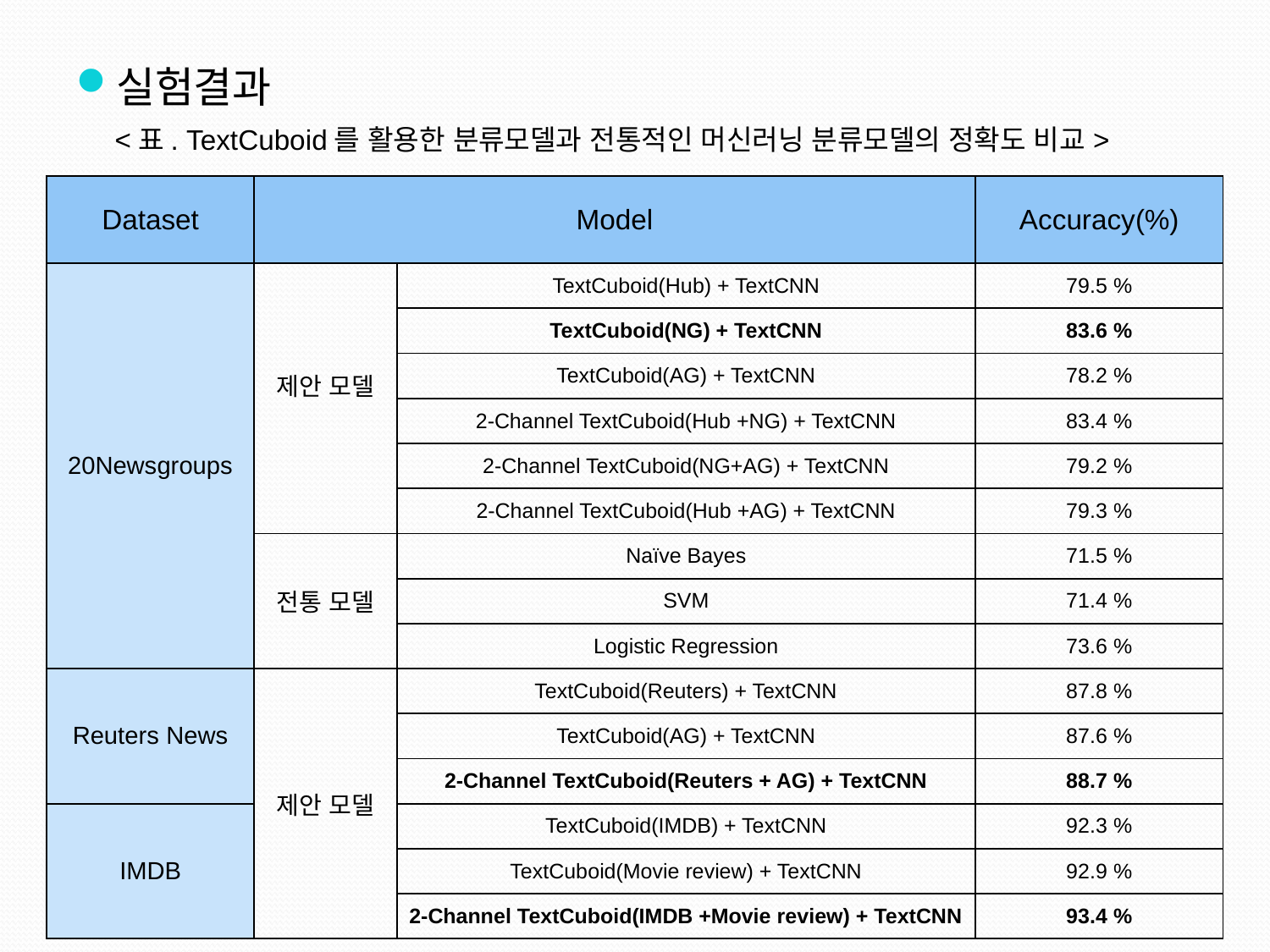

실험결과

<표. TextCuboid를 활용한 분류모델과 전통적인 머신러닝 분류모델의 정확도 비교>
| Dataset | Model | Model | Accuracy(%) |
| --- | --- | --- | --- |
| 20Newsgroups | 제안 모델 | TextCuboid(Hub) + TextCNN | 79.5 % |
|  |  | TextCuboid(NG) + TextCNN | 83.6 % |
|  |  | TextCuboid(AG) + TextCNN | 78.2 % |
|  |  | 2-Channel TextCuboid(Hub +NG) + TextCNN | 83.4 % |
|  |  | 2-Channel TextCuboid(NG+AG) + TextCNN | 79.2 % |
|  |  | 2-Channel TextCuboid(Hub +AG) + TextCNN | 79.3 % |
|  | 전통 모델 | Naïve Bayes | 71.5 % |
|  |  | SVM | 71.4 % |
|  |  | Logistic Regression | 73.6 % |
| Reuters News | 제안 모델 | TextCuboid(Reuters) + TextCNN | 87.8 % |
|  |  | TextCuboid(AG) + TextCNN | 87.6 % |
|  |  | 2-Channel TextCuboid(Reuters + AG) + TextCNN | 88.7 % |
| IMDB |  | TextCuboid(IMDB) + TextCNN | 92.3 % |
|  |  | TextCuboid(Movie review) + TextCNN | 92.9 % |
|  |  | 2-Channel TextCuboid(IMDB +Movie review) + TextCNN | 93.4 % |